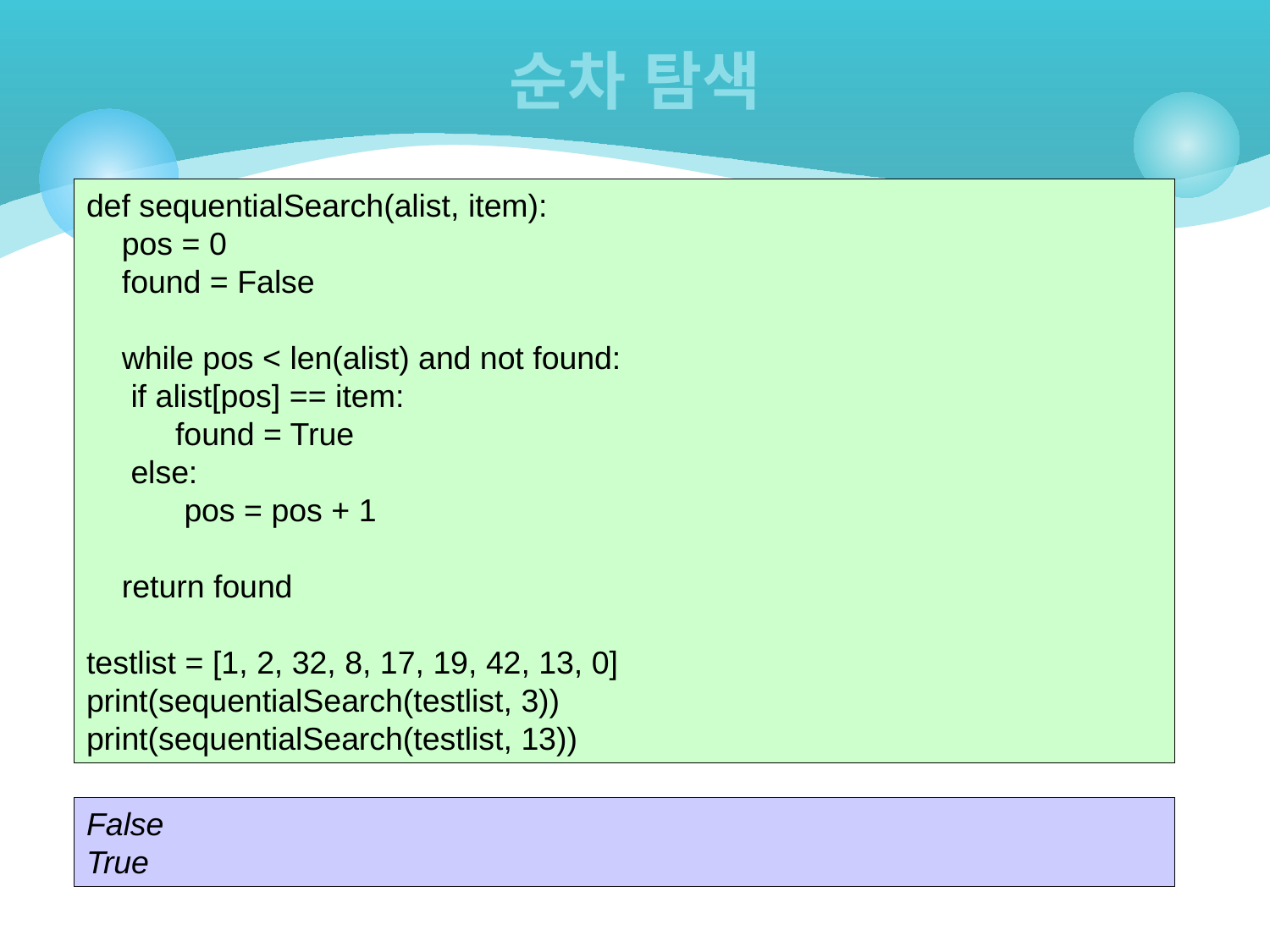

# 순차 탐색
def sequentialSearch(alist, item):
    pos = 0
    found = False

    while pos < len(alist) and not found:
     if alist[pos] == item:
          found = True
     else:
           pos = pos + 1

    return found

testlist = [1, 2, 32, 8, 17, 19, 42, 13, 0]
print(sequentialSearch(testlist, 3))
print(sequentialSearch(testlist, 13))
False
True